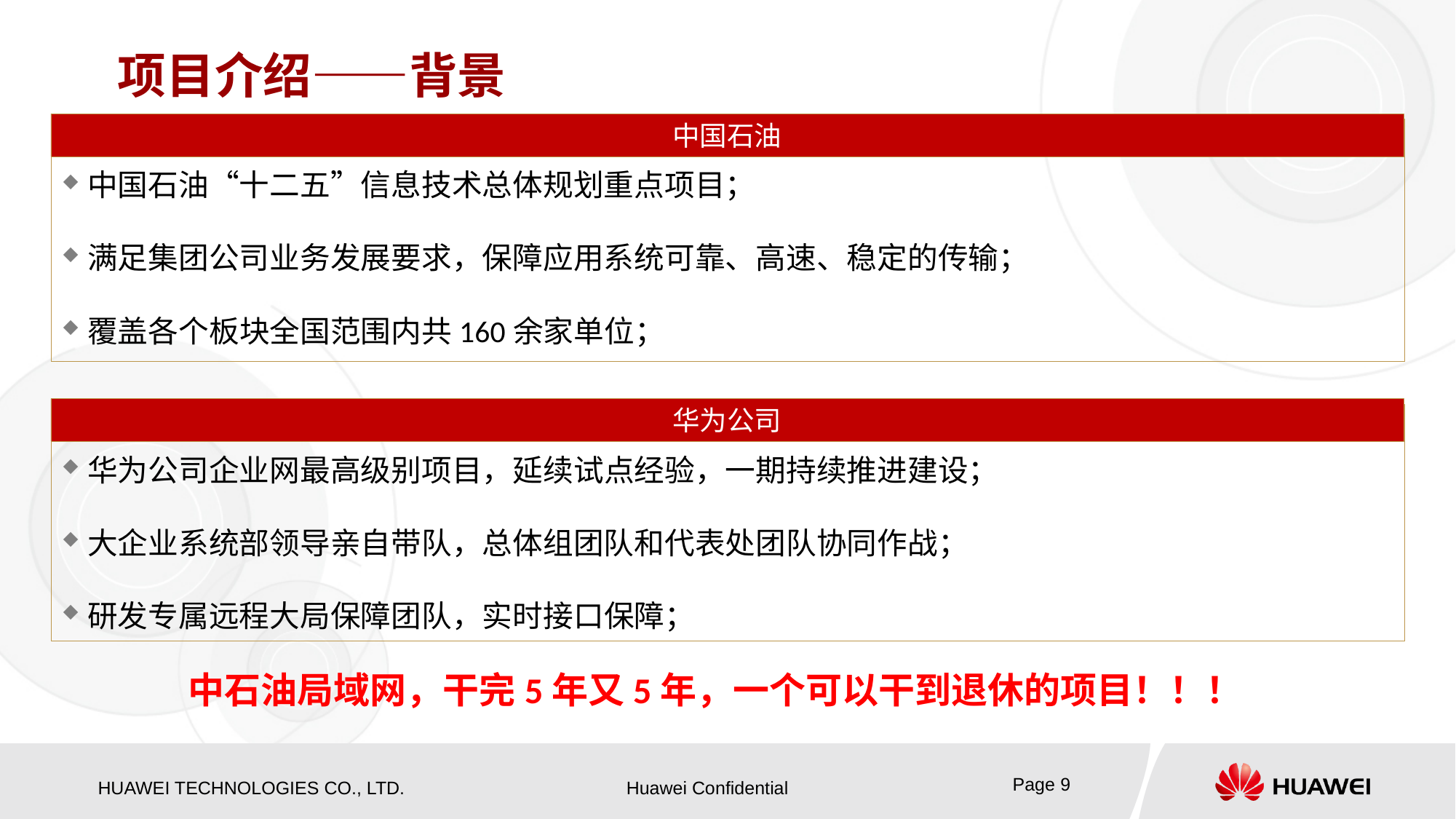

# 项目介绍——背景
中国石油

中国石油“十二五”信息技术总体规划重点项目；
满足集团公司业务发展要求，保障应用系统可靠、高速、稳定的传输；
覆盖各个板块全国范围内共160余家单位；
华为公司

华为公司企业网最高级别项目，延续试点经验，一期持续推进建设；
大企业系统部领导亲自带队，总体组团队和代表处团队协同作战；
研发专属远程大局保障团队，实时接口保障；
中石油局域网，干完5年又5年，一个可以干到退休的项目！！！